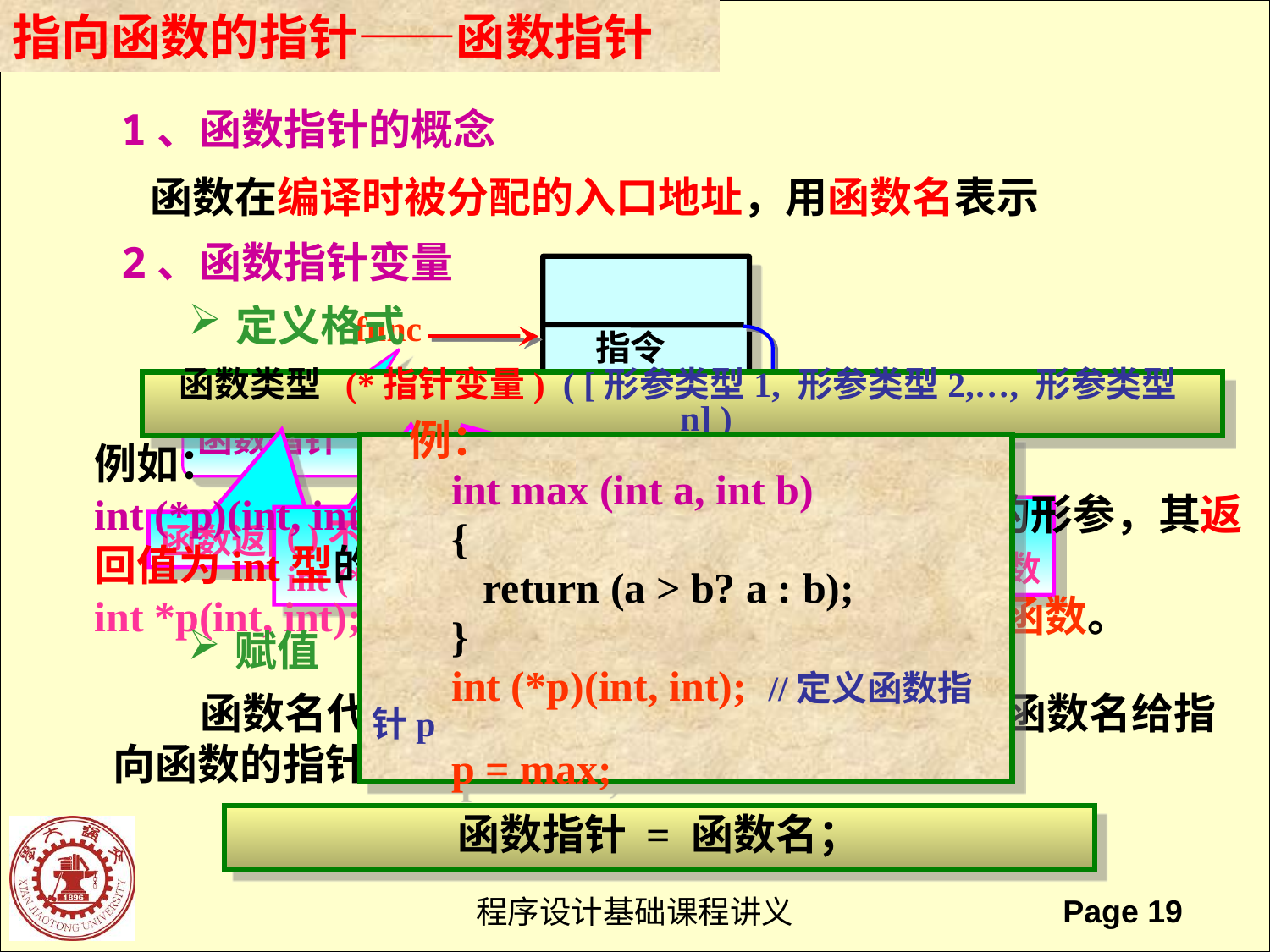

指向函数的指针——函数指针
1、函数指针的概念
函数在编译时被分配的入口地址，用函数名表示
2、函数指针变量

func

函数func所占内存单元
指令1
指令2
指令n
函数指针
定义格式
函数类型  (*指针变量)  ( [形参类型1, 形参类型2,…, 形参类型n] )
例：
    int max (int a, int b)
    {
       return (a > b? a : b);
    }
    int (*p)(int, int);  //定义函数指针p
    p = max;
例如：
int (*p)(int, int); 定义了一个可指向带两个int型的形参，其返回值为int型的函数指针。
int *p(int, int); 表示是一个返回值为int型指针的函数。
专门存放函数入口地址
可指向返回值类型相同的不同函数
( )不能省
int (*p)()  与  int  *p()不同
函数返回值的数据类型
赋值
        函数名代表该函数的入口地址。因此，可用函数名给指向函数的指针变量赋值。其赋值的一般格式为：
函数指针 = 函数名；